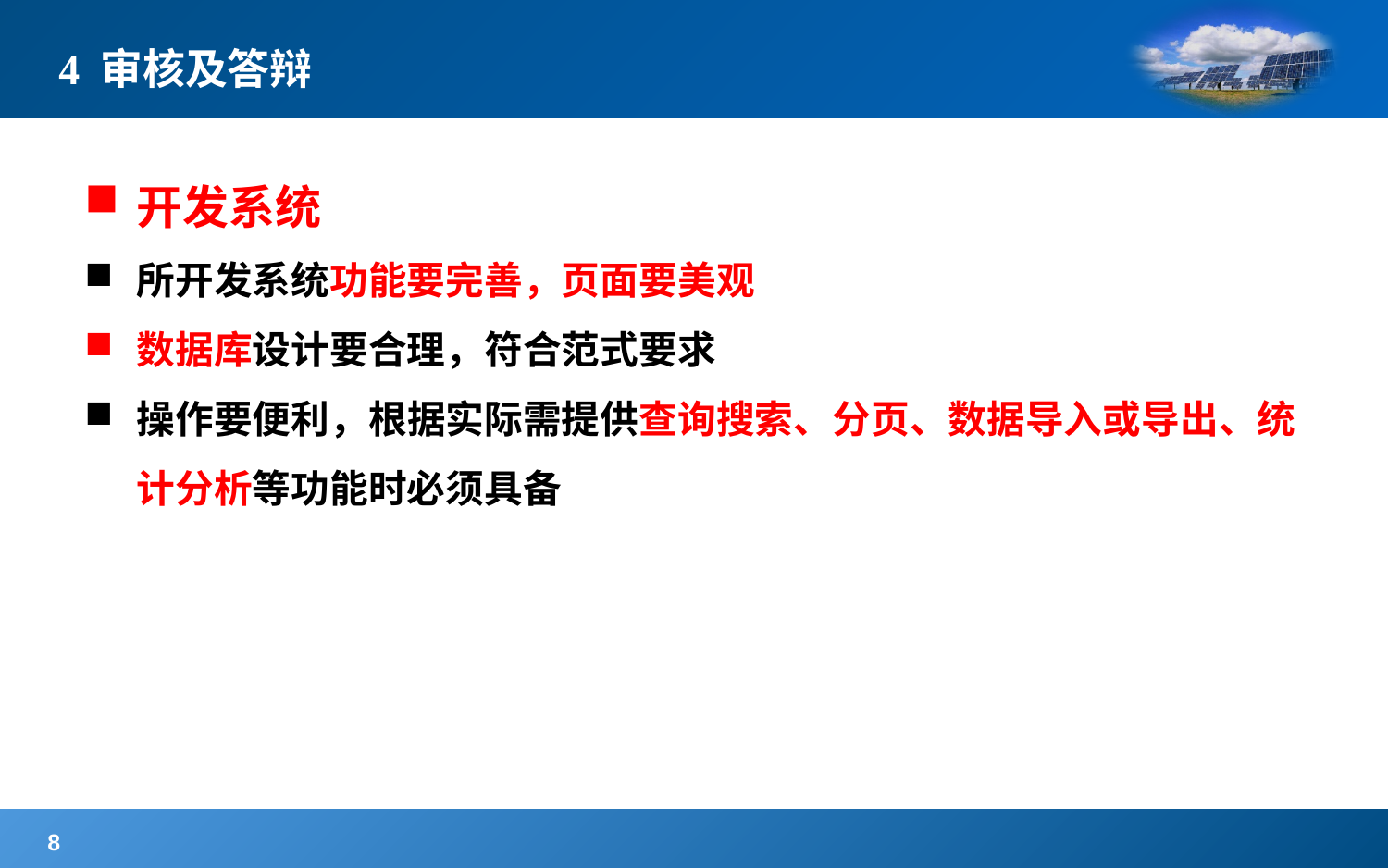

# 4 审核及答辩
开发系统
所开发系统功能要完善，页面要美观
数据库设计要合理，符合范式要求
操作要便利，根据实际需提供查询搜索、分页、数据导入或导出、统计分析等功能时必须具备